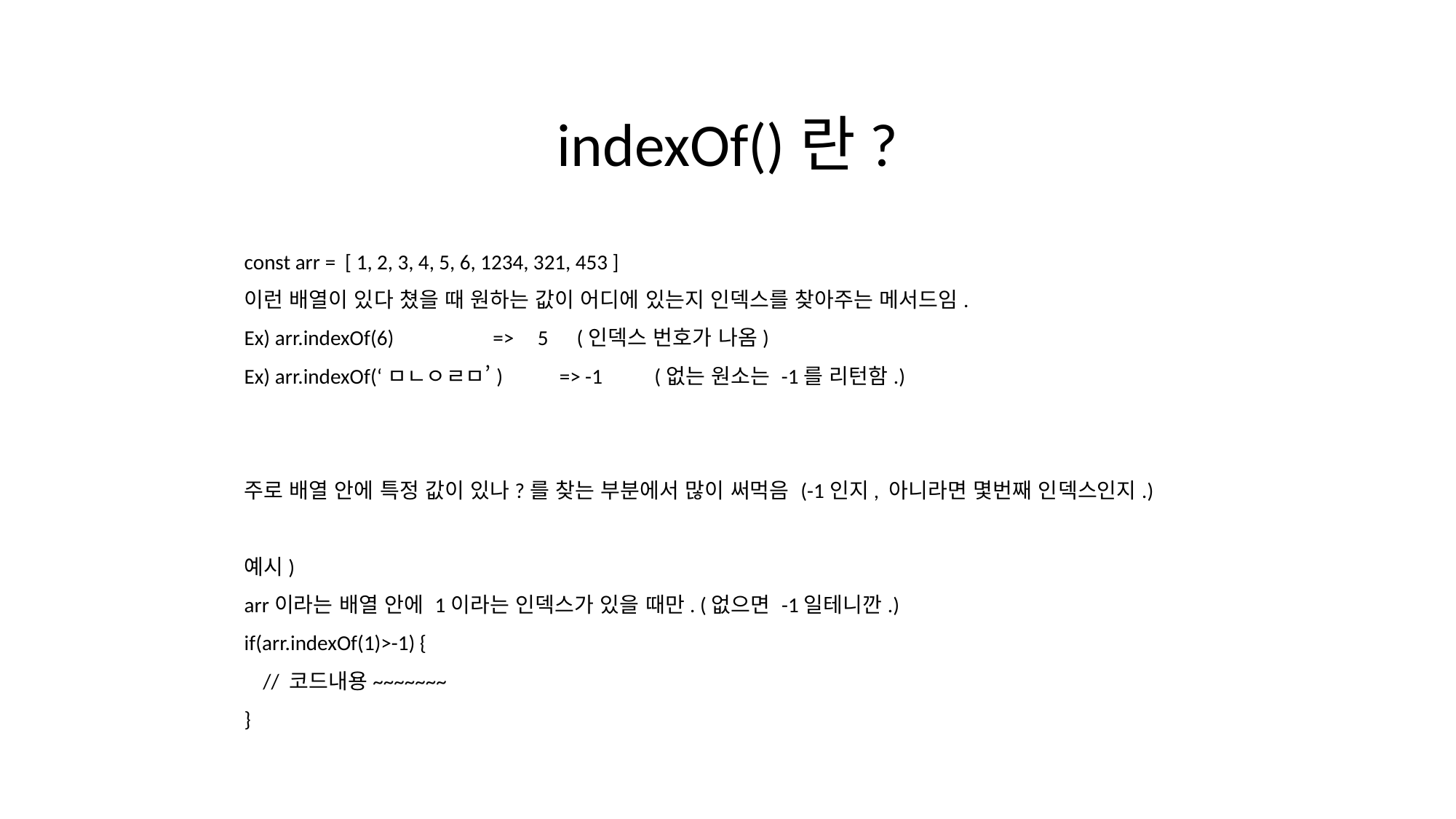

# indexOf()란?
const arr =  [ 1, 2, 3, 4, 5, 6, 1234, 321, 453 ]
이런 배열이 있다 쳤을 때 원하는 값이 어디에 있는지 인덱스를 찾아주는 메서드임.
Ex) arr.indexOf(6)                     =>     5      (인덱스 번호가 나옴)
Ex) arr.indexOf(‘ㅁㄴㅇㄹㅁ’)            => -1           (없는 원소는 -1를 리턴함.)

주로 배열 안에 특정 값이 있나?를 찾는 부분에서 많이 써먹음 (-1인지, 아니라면 몇번째 인덱스인지.)

예시)
arr이라는 배열 안에 1이라는 인덱스가 있을 때만. (없으면 -1일테니깐.)
if(arr.indexOf(1)>-1) {
    // 코드내용~~~~~~~
}